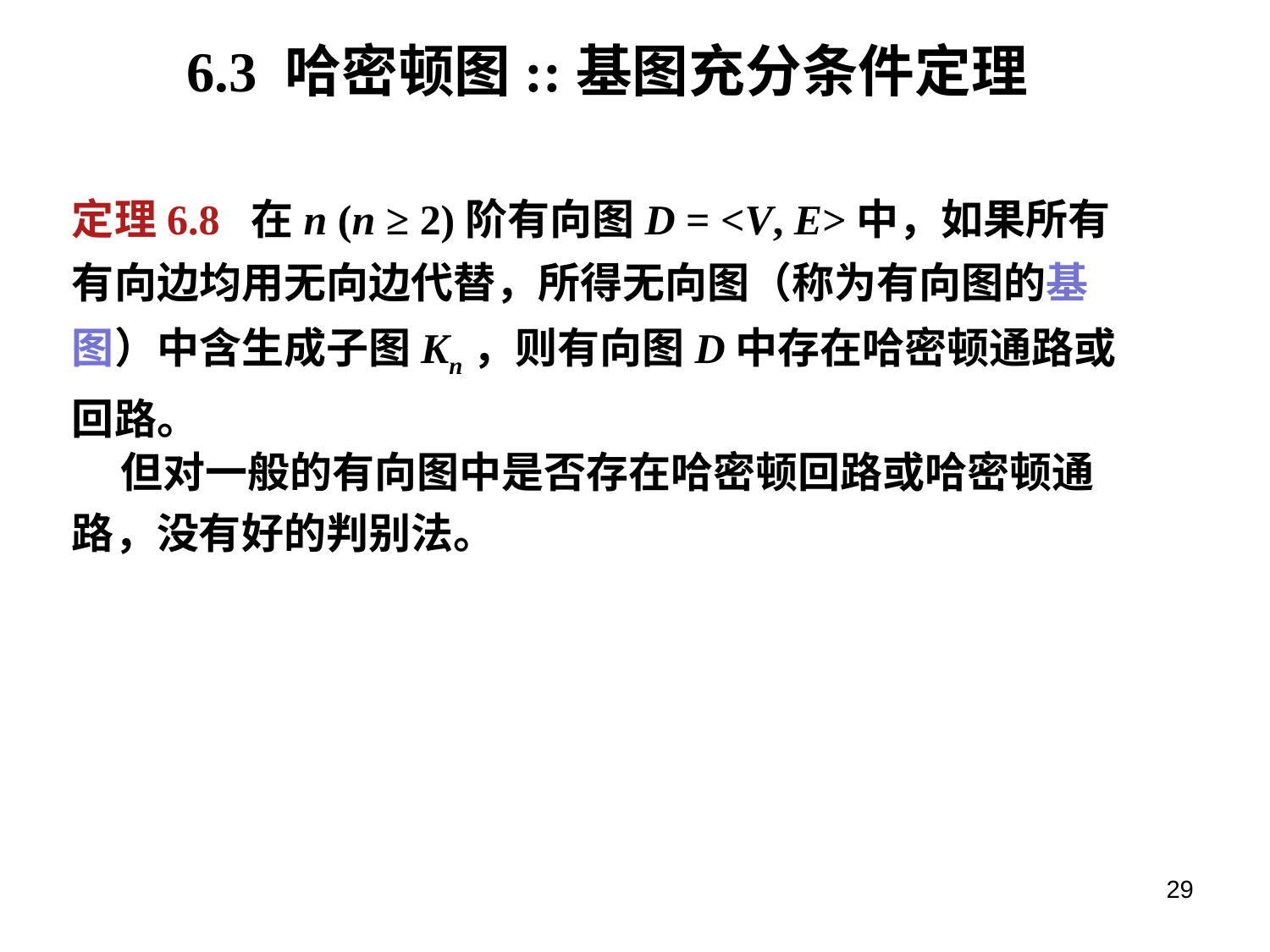

# 6.3 哈密顿图::基图充分条件定理
定理6.8  在n (n ≥ 2)阶有向图D = <V, E>中，如果所有有向边均用无向边代替，所得无向图（称为有向图的基图）中含生成子图Kn，则有向图D中存在哈密顿通路或回路。
    但对一般的有向图中是否存在哈密顿回路或哈密顿通路，没有好的判别法。
29